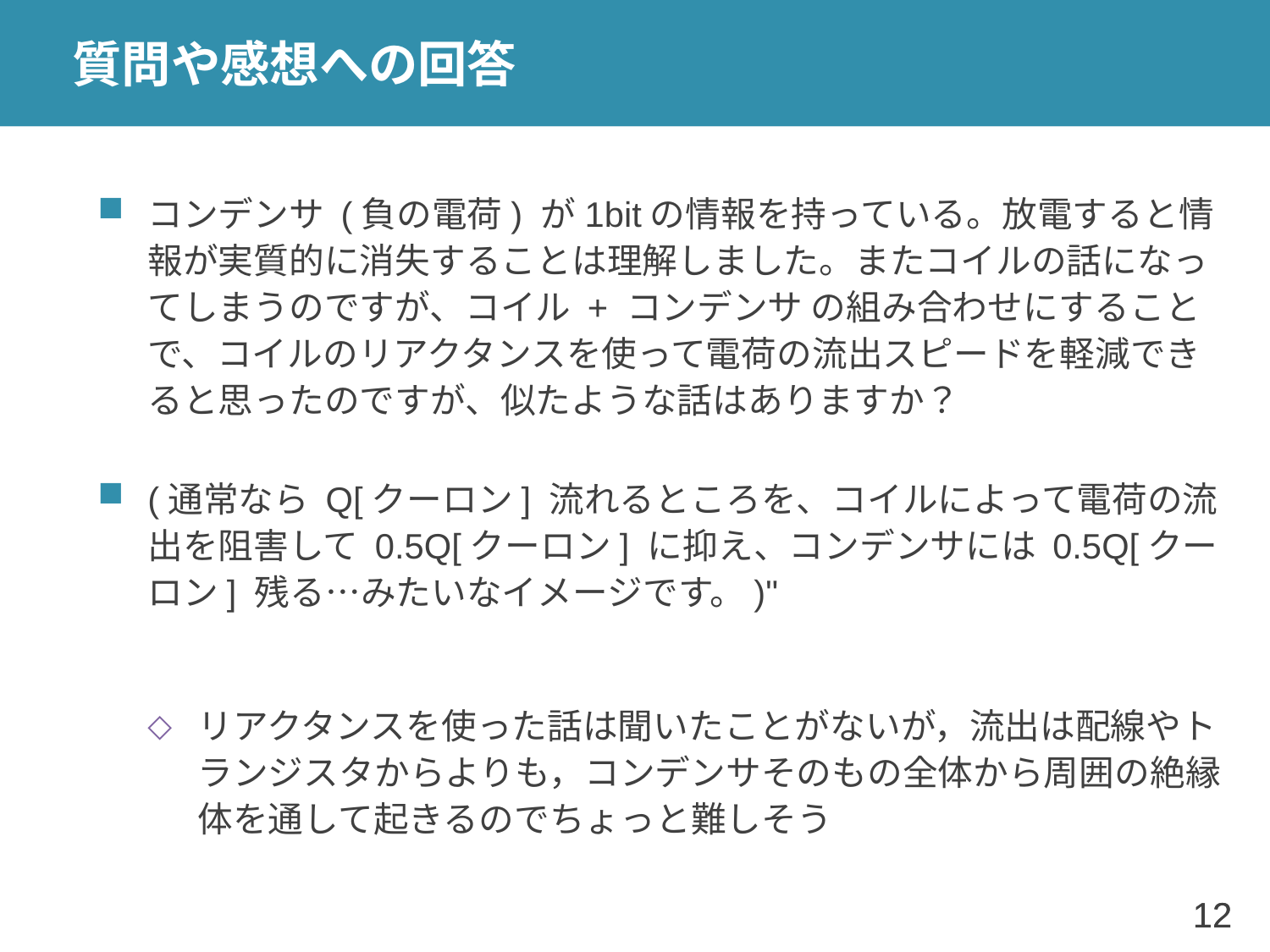

# 質問や感想への回答
コンデンサ (負の電荷) が1bitの情報を持っている。放電すると情報が実質的に消失することは理解しました。またコイルの話になってしまうのですが、コイル + コンデンサ の組み合わせにすることで、コイルのリアクタンスを使って電荷の流出スピードを軽減できると思ったのですが、似たような話はありますか？
(通常なら Q[クーロン] 流れるところを、コイルによって電荷の流出を阻害して 0.5Q[クーロン] に抑え、コンデンサには 0.5Q[クーロン] 残る…みたいなイメージです。)"

リアクタンスを使った話は聞いたことがないが，流出は配線やトランジスタからよりも，コンデンサそのもの全体から周囲の絶縁体を通して起きるのでちょっと難しそう